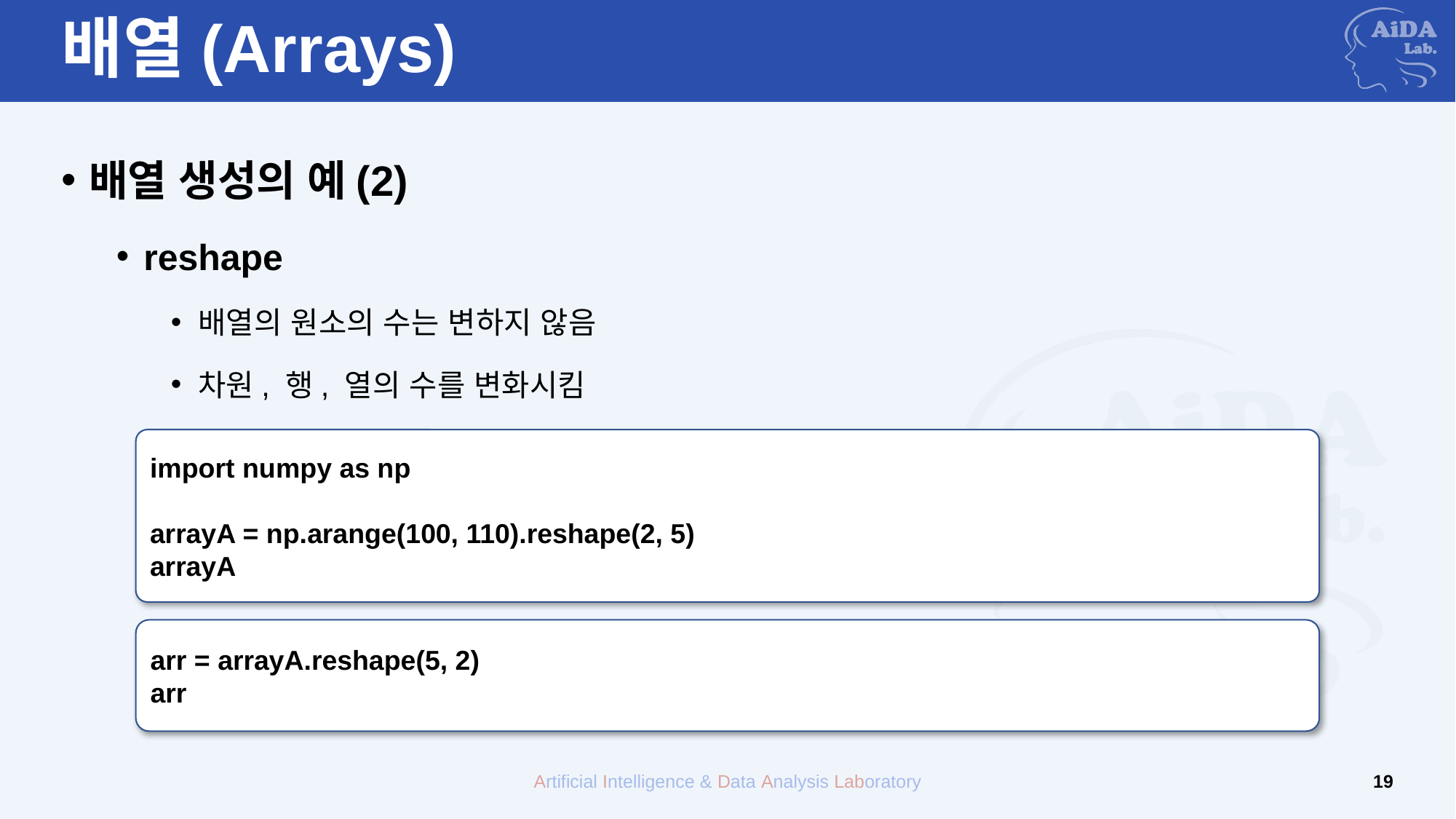

# 배열(Arrays)
배열 생성의 예(2)
reshape
배열의 원소의 수는 변하지 않음
차원, 행, 열의 수를 변화시킴
import numpy as np

arrayA = np.arange(100, 110).reshape(2, 5)
arrayA
arr = arrayA.reshape(5, 2)
arr
Artificial Intelligence & Data Analysis Laboratory
19